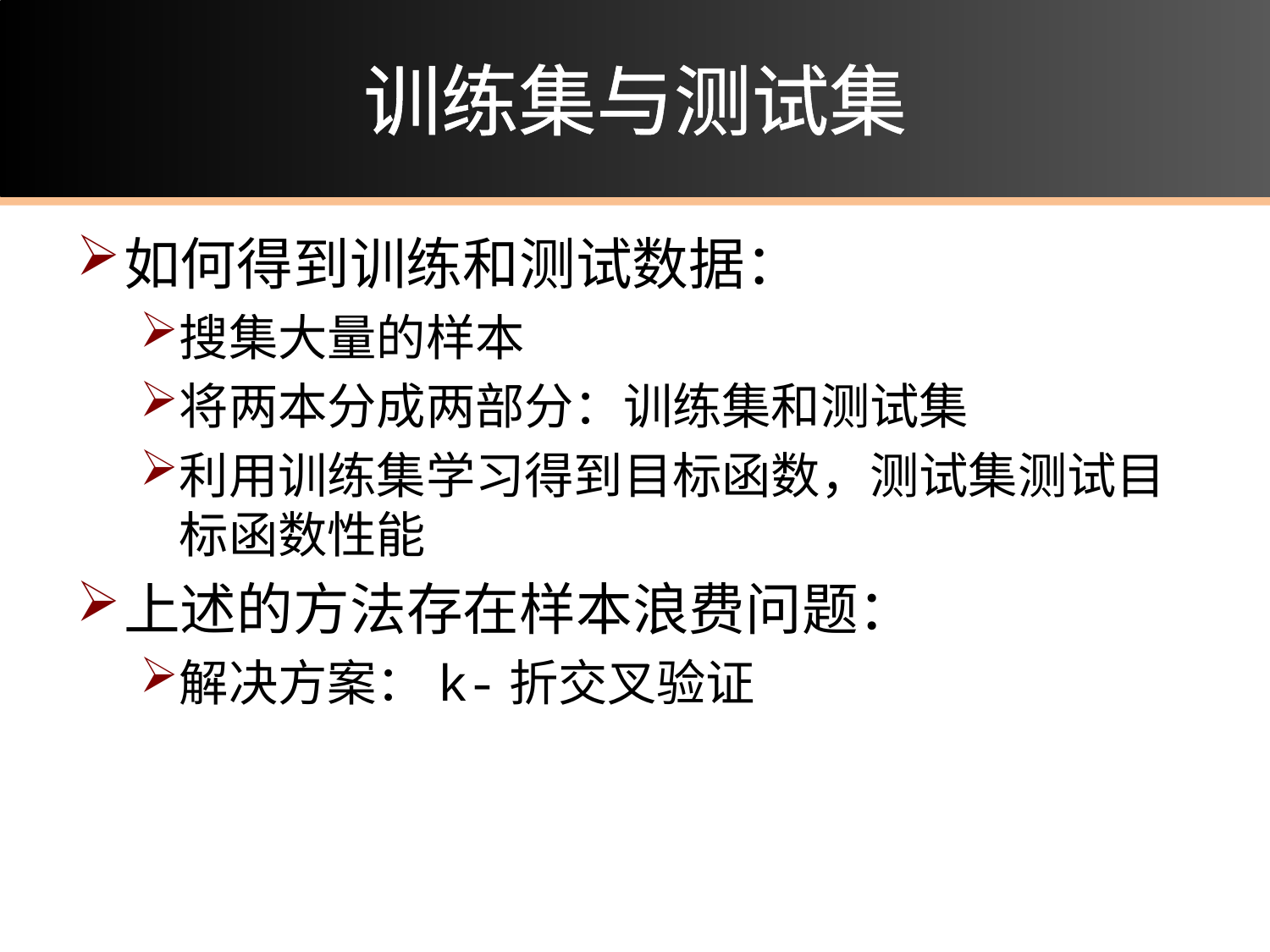

# 训练集与测试集
如何得到训练和测试数据：
搜集大量的样本
将两本分成两部分：训练集和测试集
利用训练集学习得到目标函数，测试集测试目标函数性能
上述的方法存在样本浪费问题：
解决方案：k-折交叉验证